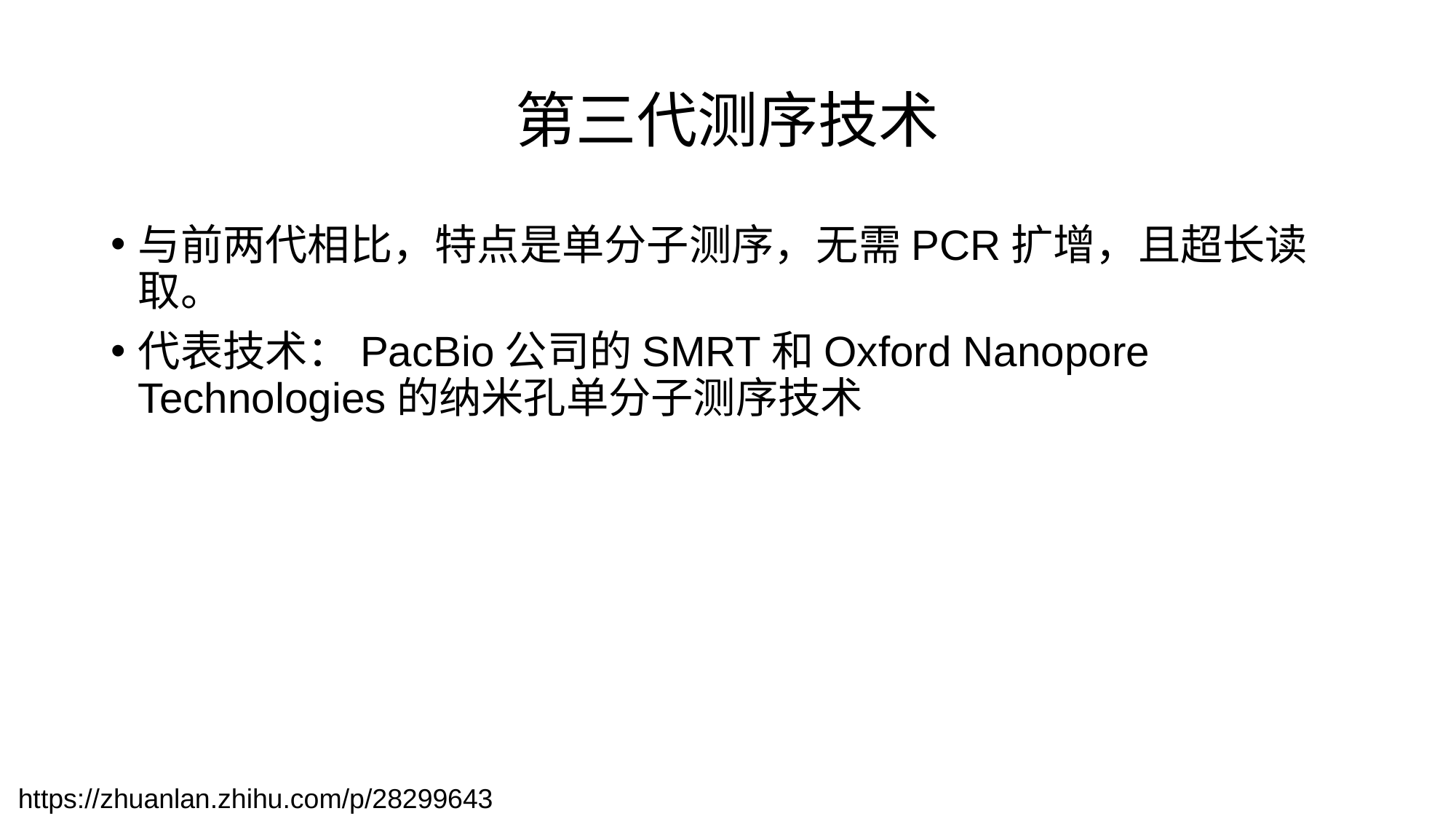

# 第三代测序技术
与前两代相比，特点是单分子测序，无需PCR扩增，且超长读取。
代表技术：PacBio公司的SMRT和Oxford Nanopore Technologies的纳米孔单分子测序技术
https://zhuanlan.zhihu.com/p/28299643